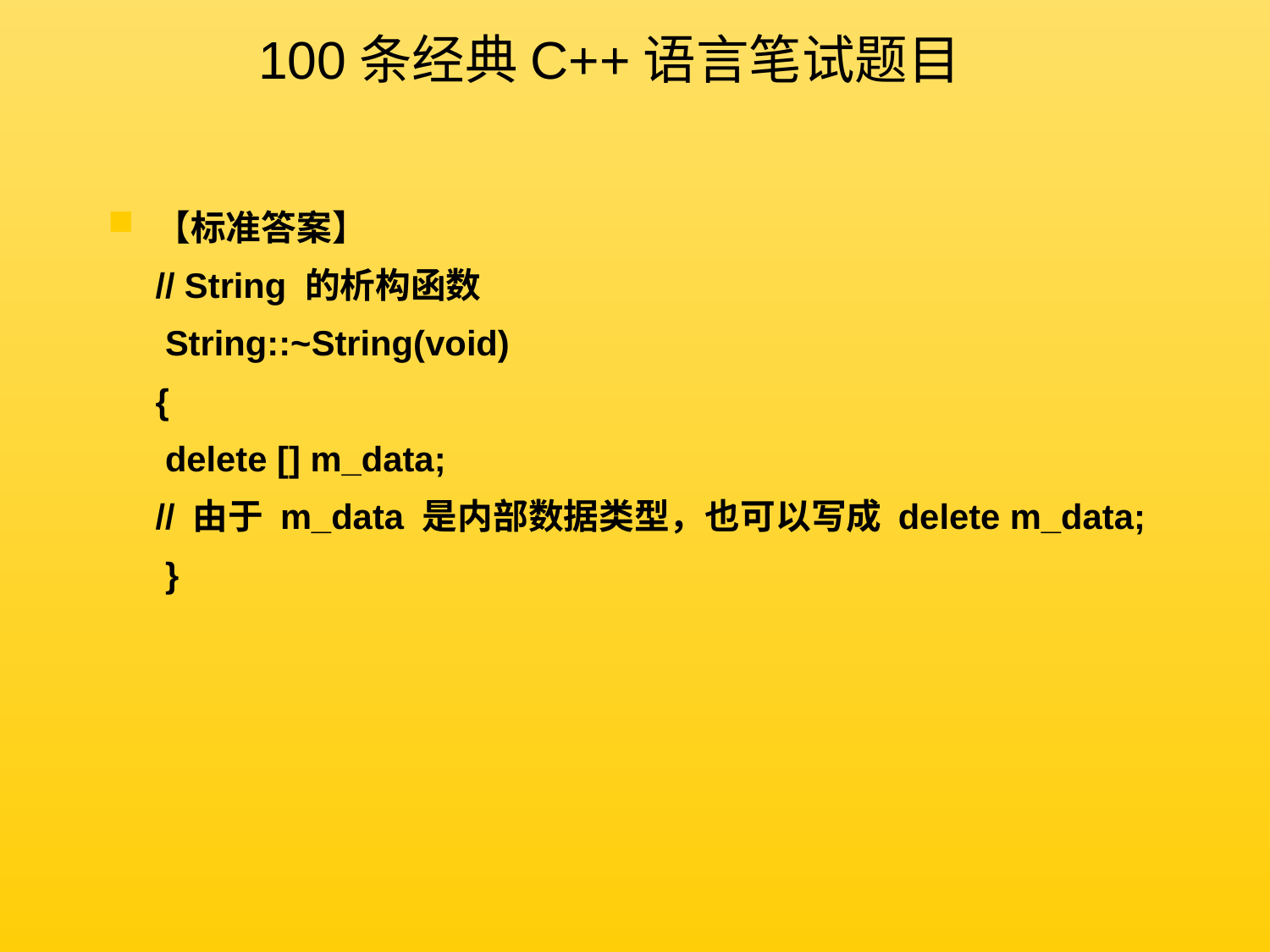

100条经典C++语言笔试题目
【标准答案】
	// String 的析构函数
	 String::~String(void)
	{
	 delete [] m_data;
	// 由于 m_data 是内部数据类型，也可以写成 delete m_data;
	 }